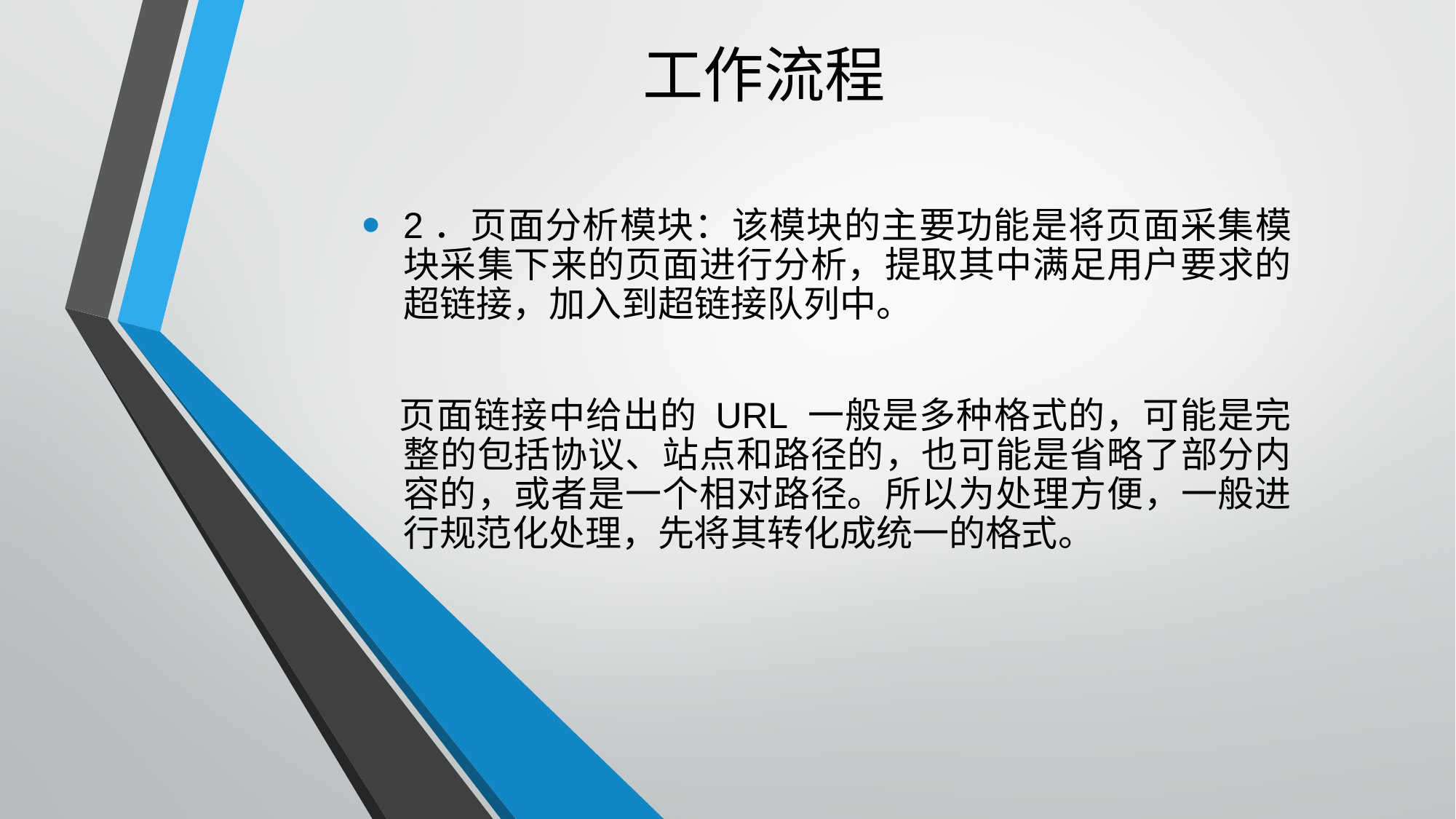

工作流程
2．页面分析模块：该模块的主要功能是将页面采集模块采集下来的页面进行分析，提取其中满足用户要求的超链接，加入到超链接队列中。

   页面链接中给出的 URL 一般是多种格式的，可能是完整的包括协议、站点和路径的，也可能是省略了部分内容的，或者是一个相对路径。所以为处理方便，一般进行规范化处理，先将其转化成统一的格式。